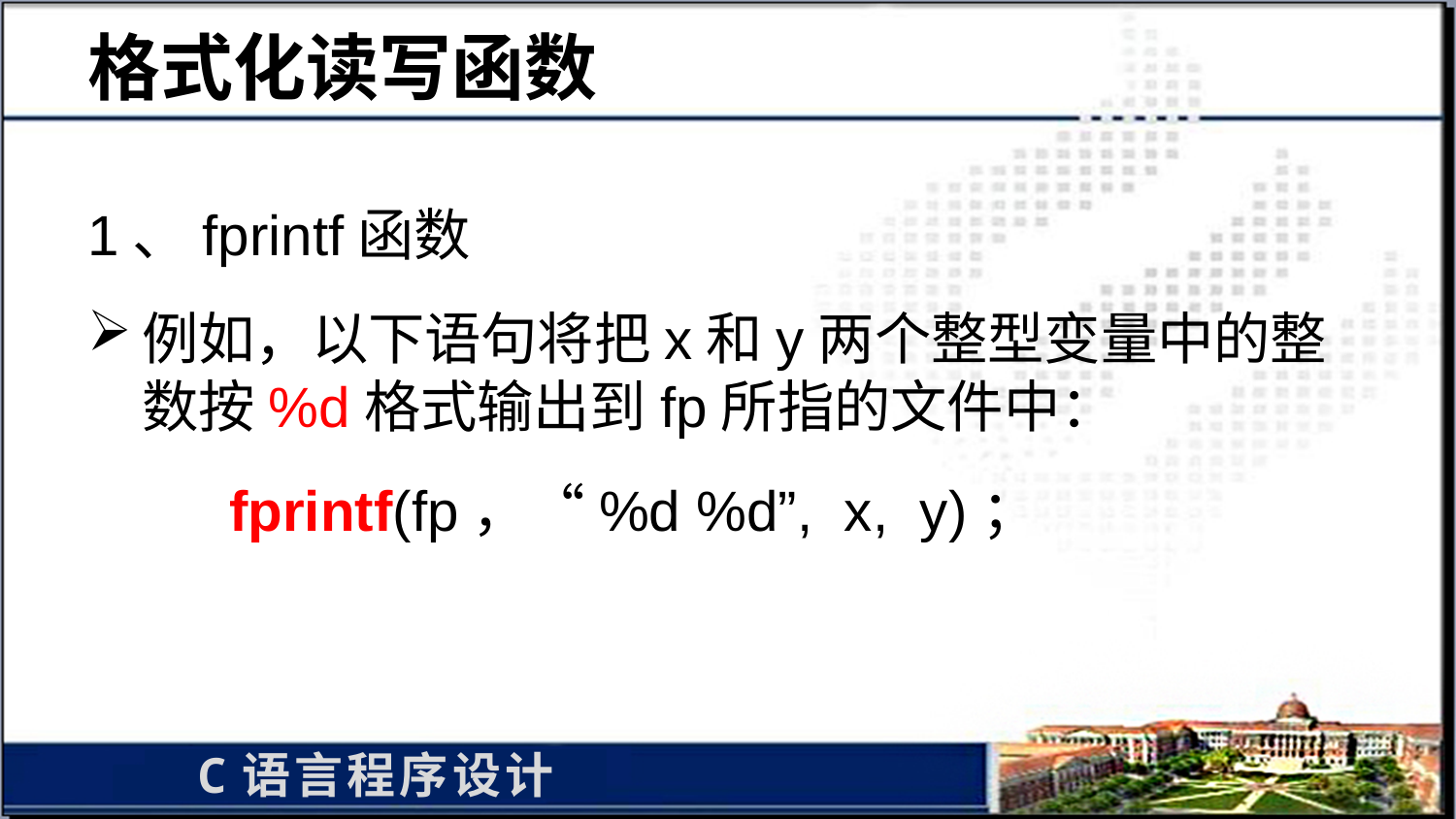

# 格式化读写函数
1、fprintf函数
例如，以下语句将把x和y两个整型变量中的整数按%d格式输出到fp所指的文件中：
         fprintf(fp，“%d %d”,  x,  y)；